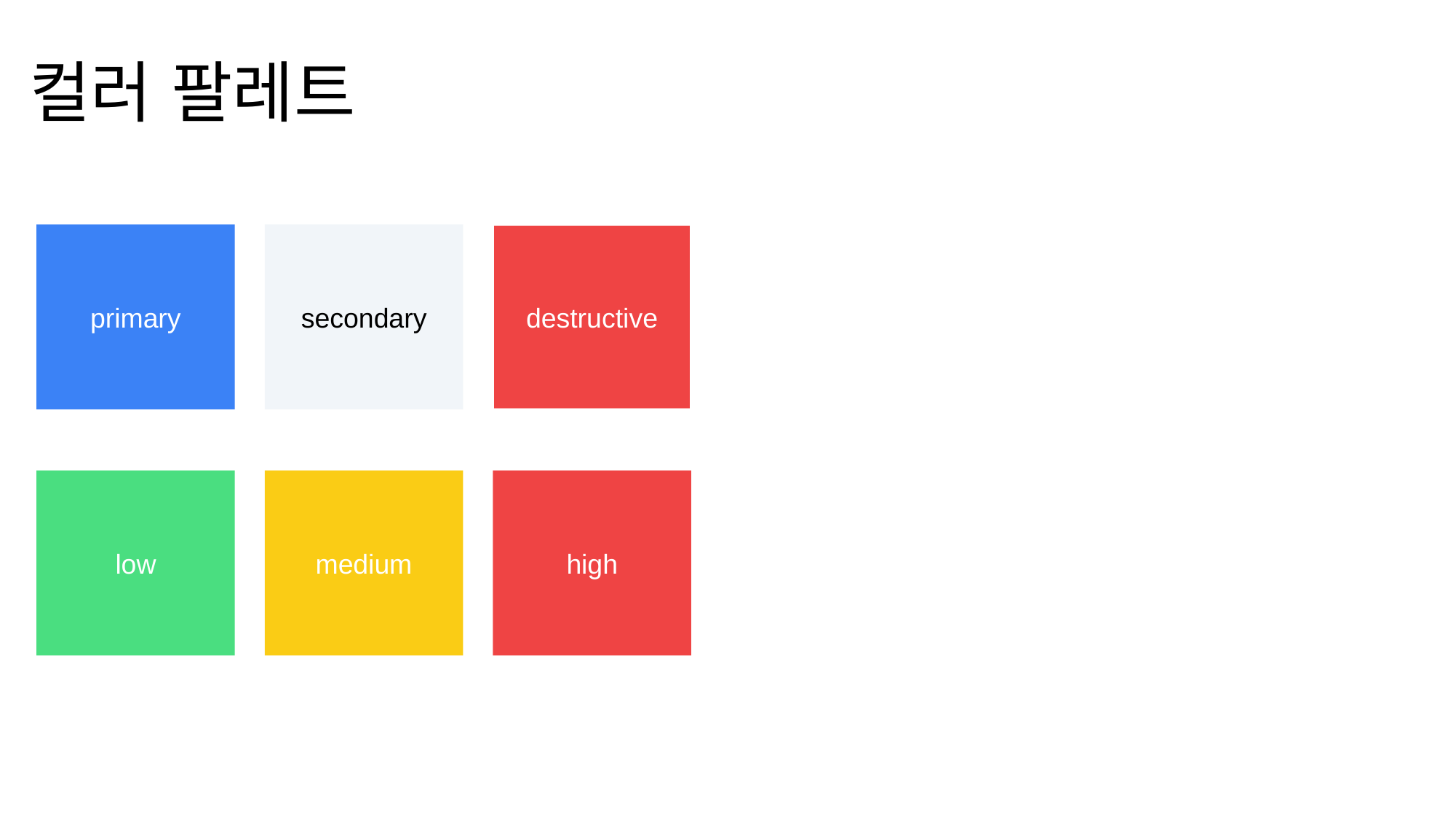

# 컬러 팔레트
secondary
destructive
primary
high
low
medium